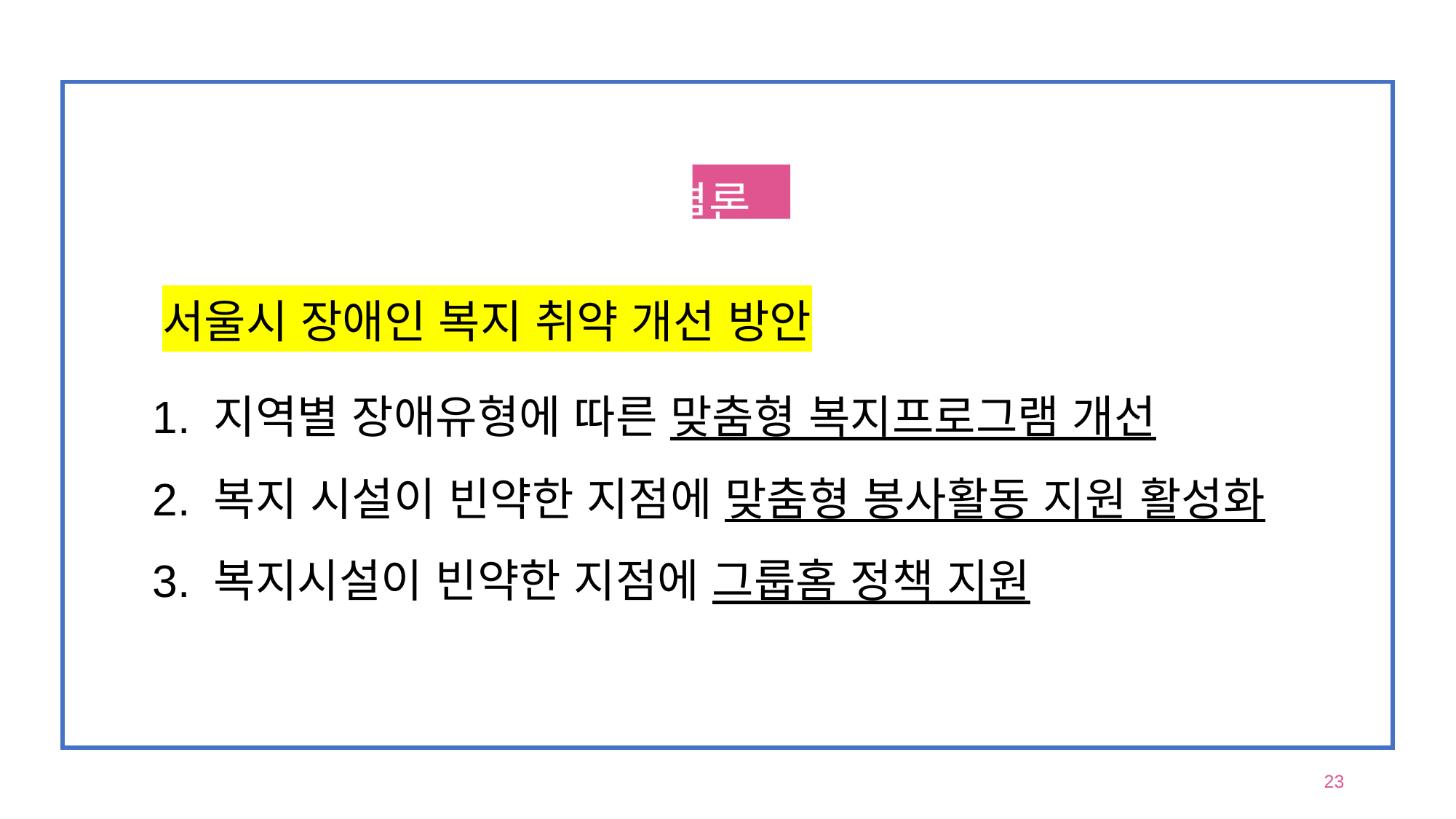

결론

서울시 장애인 복지 취약 개선 방안
지역별 장애유형에 따른 맞춤형 복지프로그램 개선
복지 시설이 빈약한 지점에 맞춤형 봉사활동 지원 활성화
복지시설이 빈약한 지점에 그룹홈 정책 지원
23